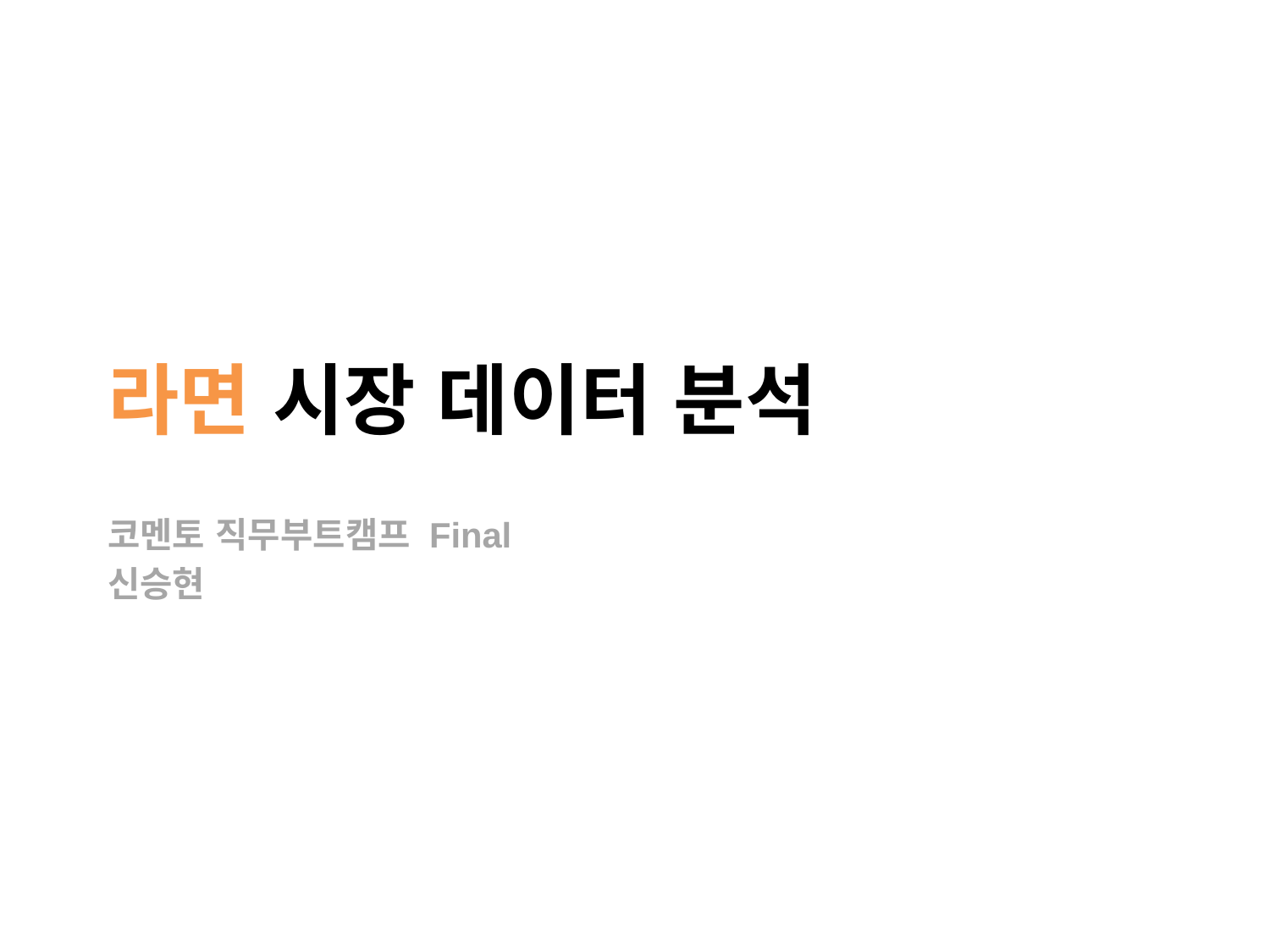

# 라면 시장 데이터 분석
코멘토 직무부트캠프 Final
신승현